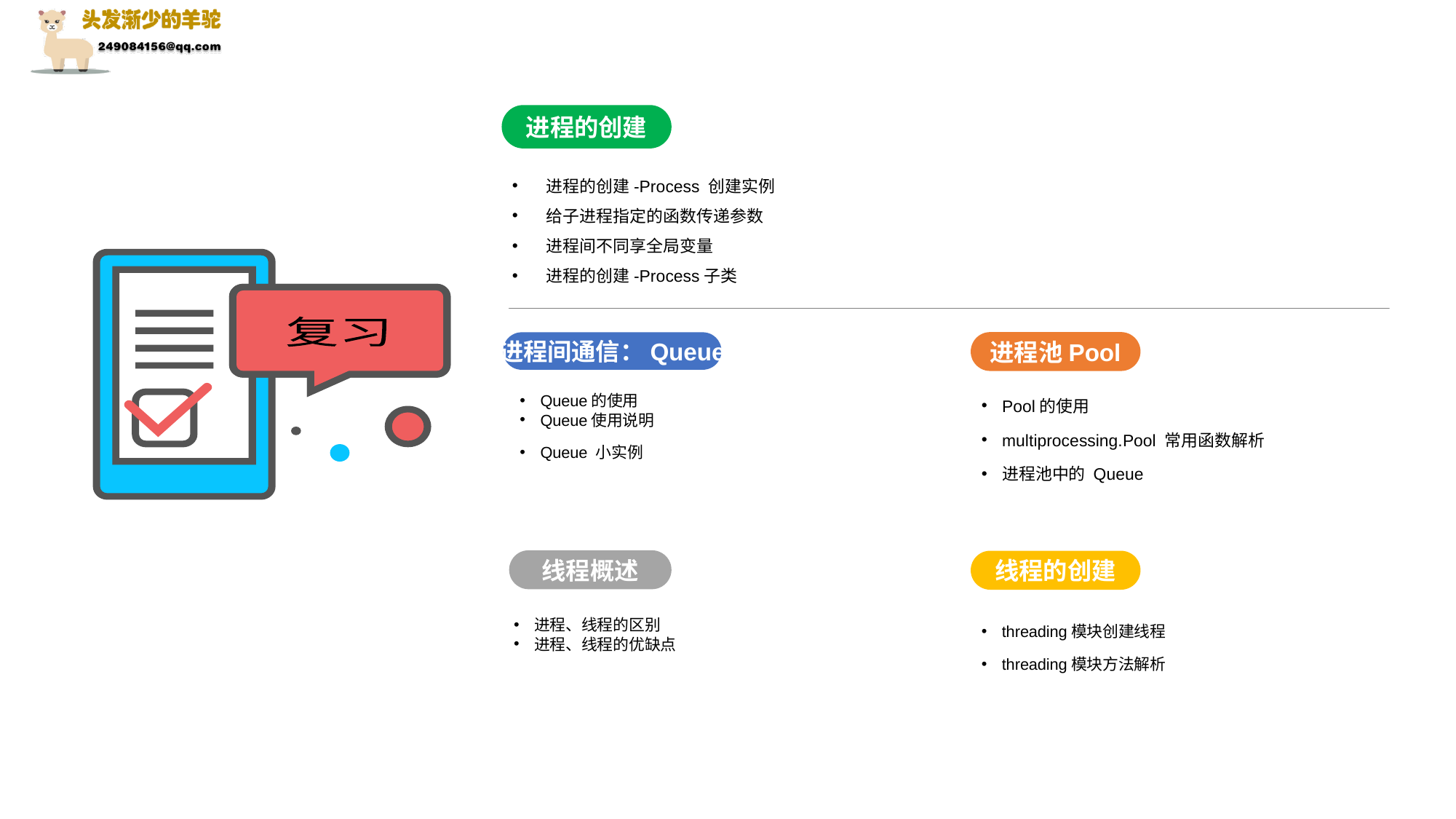

进程的创建
进程的创建-Process 创建实例
给子进程指定的函数传递参数
进程间不同享全局变量
进程的创建-Process子类

复习

进程池Pool
Pool的使用
multiprocessing.Pool 常用函数解析
进程池中的 Queue
进程间通信：Queue
Queue的使用
Queue使用说明
Queue 小实例
线程概述
进程、线程的区别
进程、线程的优缺点
线程的创建
threading模块创建线程
threading模块方法解析